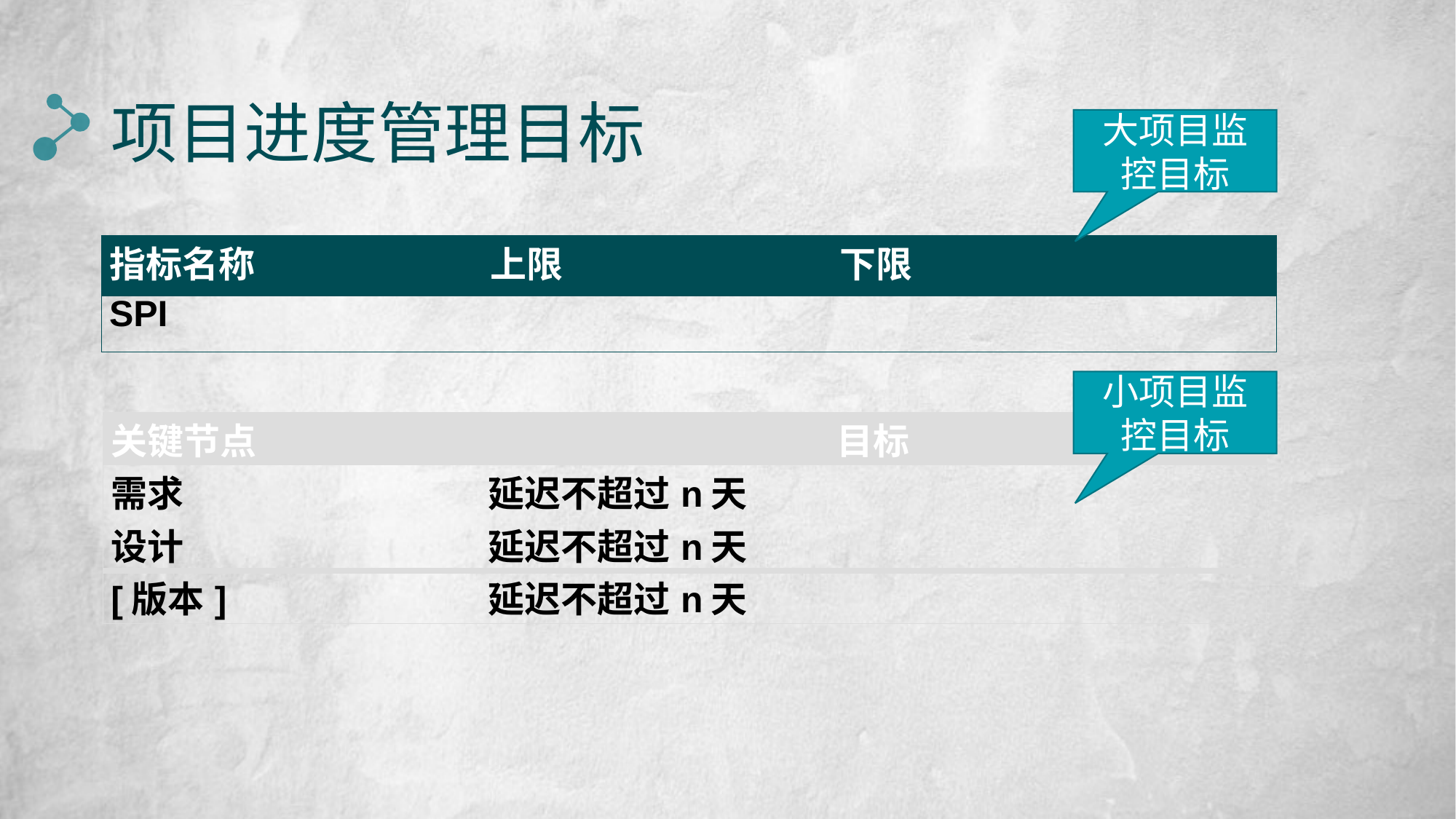

# 项目进度管理目标
大项目监控目标
| 指标名称 | 上限 | 下限 |
| --- | --- | --- |
| SPI |  |  |
小项目监控目标
| 关键节点 | 目标 |
| --- | --- |
| 需求 | 延迟不超过n天 |
| 设计 | 延迟不超过n天 |
| [版本] | 延迟不超过n天 |